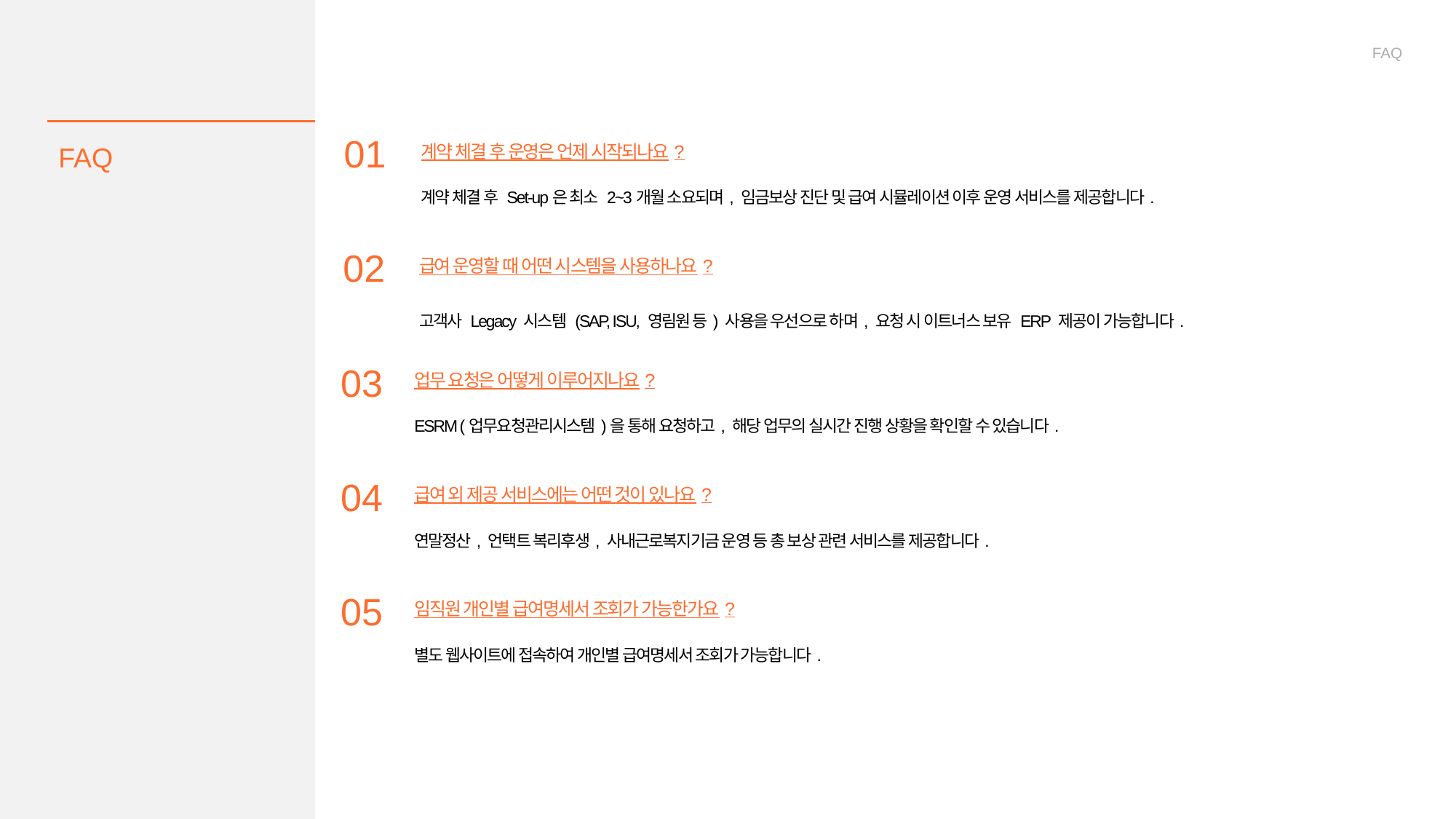

FAQ
| 01 | 계약 체결 후 운영은 언제 시작되나요? |
| --- | --- |
|  | 계약 체결 후 Set-up은 최소 2~3개월 소요되며, 임금보상 진단 및 급여 시뮬레이션 이후 운영 서비스를 제공합니다. |
# FAQ
| 02 | 급여 운영할 때 어떤 시스템을 사용하나요? |
| --- | --- |
|  | 고객사 Legacy 시스템 (SAP, ISU, 영림원 등) 사용을 우선으로 하며, 요청 시 이트너스 보유 ERP 제공이 가능합니다. |
| 03 | 업무 요청은 어떻게 이루어지나요? |
| --- | --- |
|  | ESRM (업무요청관리시스템)을 통해 요청하고, 해당 업무의 실시간 진행 상황을 확인할 수 있습니다. |
| 04 | 급여 외 제공 서비스에는 어떤 것이 있나요? |
| --- | --- |
|  | 연말정산, 언택트 복리후생, 사내근로복지기금 운영 등 총 보상 관련 서비스를 제공합니다. |
| 05 | 임직원 개인별 급여명세서 조회가 가능한가요? |
| --- | --- |
|  | 별도 웹사이트에 접속하여 개인별 급여명세서 조회가 가능합니다. |